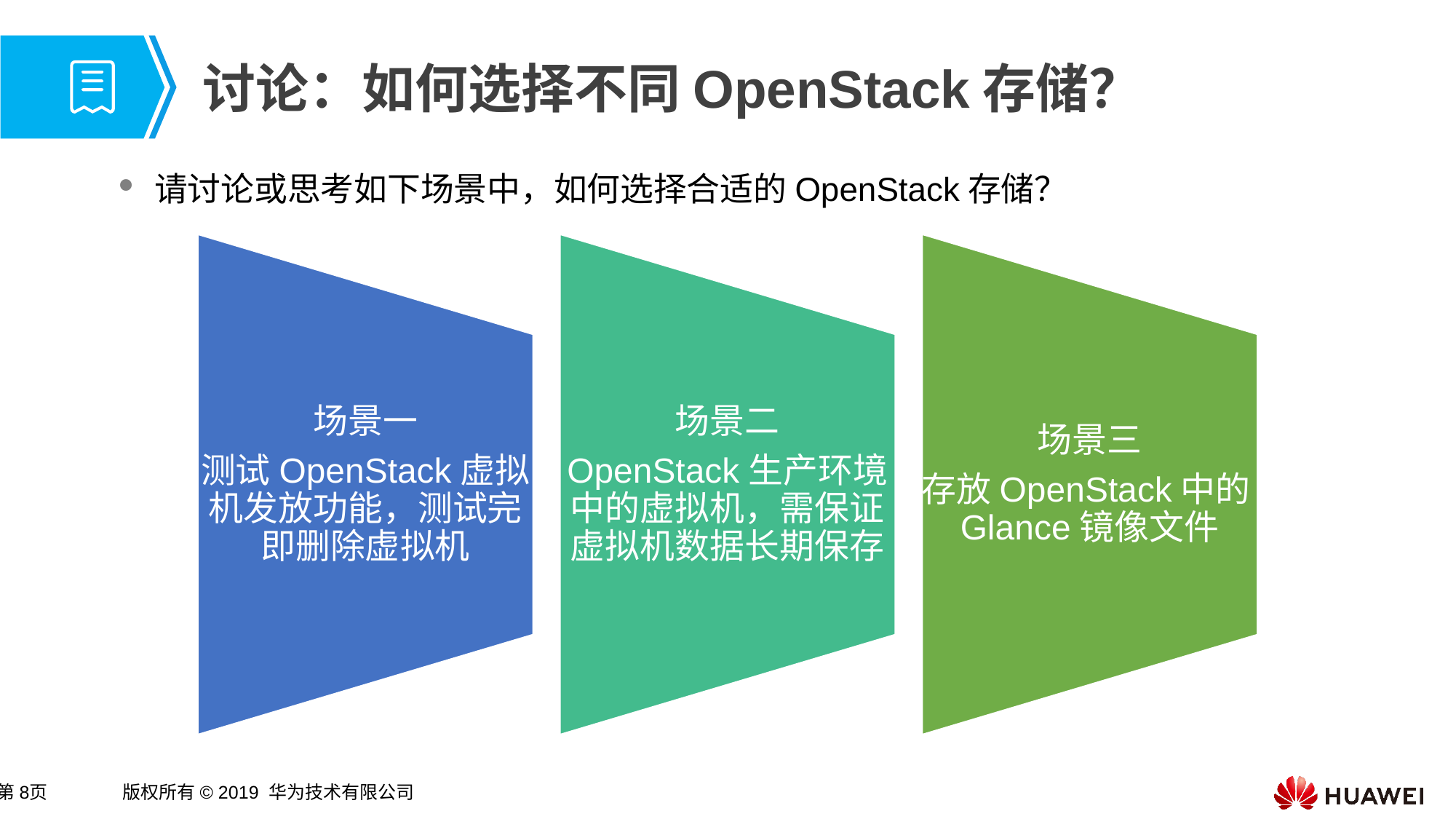

# 讨论：如何选择不同OpenStack存储？
请讨论或思考如下场景中，如何选择合适的OpenStack存储？
场景一
测试OpenStack虚拟机发放功能，测试完即删除虚拟机
场景二
OpenStack生产环境中的虚拟机，需保证虚拟机数据长期保存
场景三
存放OpenStack中的Glance镜像文件